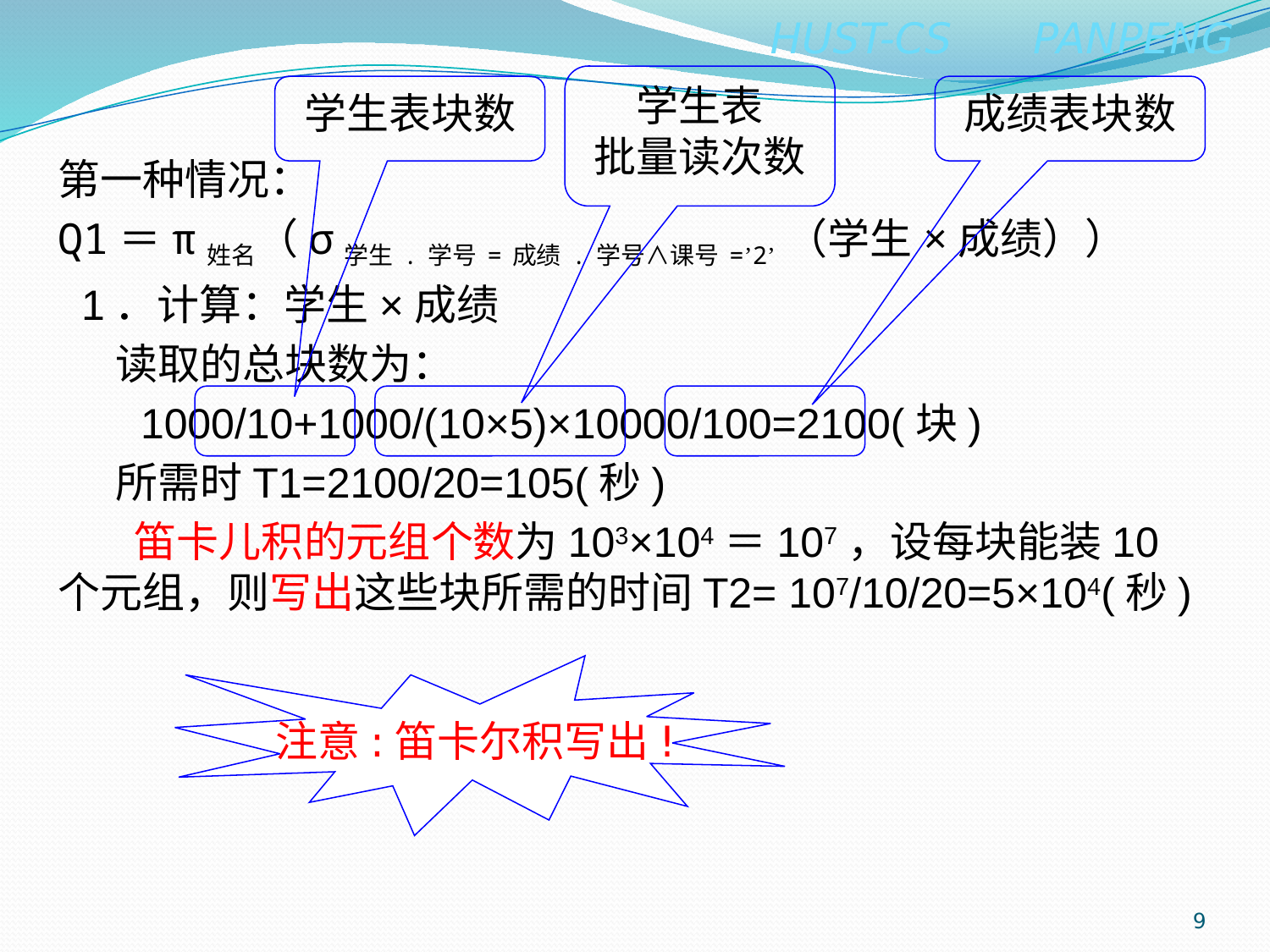

学生表
批量读次数

学生表块数

成绩表块数

第一种情况：
Q1＝π姓名（σ学生.学号=成绩.学号∧课号=’2’（学生×成绩））
  1．计算：学生×成绩
     读取的总块数为：
       1000/10+1000/(10×5)×10000/100=2100(块)
     所需时T1=2100/20=105(秒)
       笛卡儿积的元组个数为103×104＝107，设每块能装10个元组，则写出这些块所需的时间T2= 107/10/20=5×104(秒)
注意:笛卡尔积写出!
9